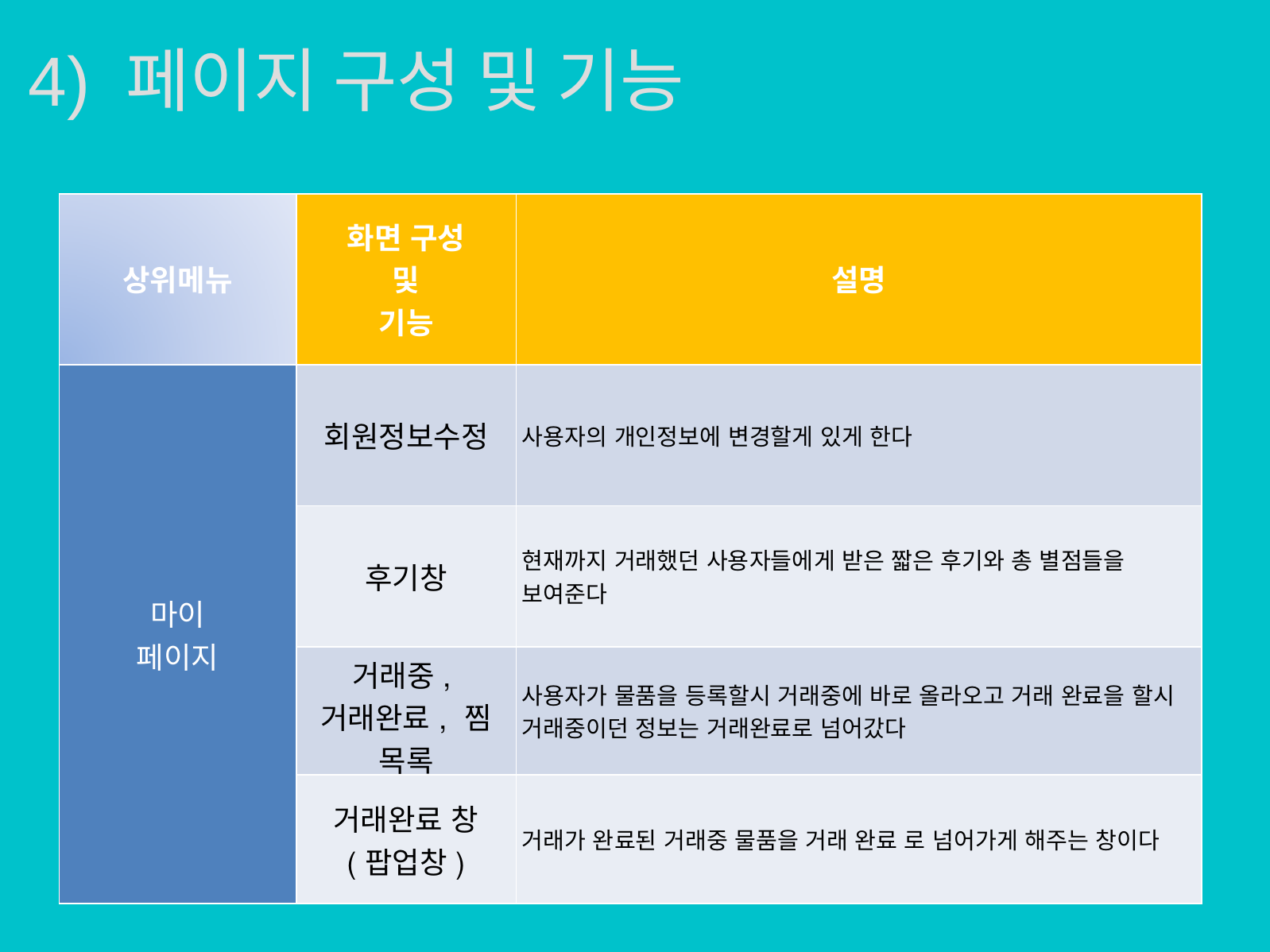

4) 페이지 구성 및 기능
| 상위메뉴 | 화면 구성 및 기능 | 설명 |
| --- | --- | --- |
| 마이 페이지 | 회원정보수정 | 사용자의 개인정보에 변경할게 있게 한다 |
|  | 후기창 | 현재까지 거래했던 사용자들에게 받은 짧은 후기와 총 별점들을 보여준다 |
|  | 거래중,거래완료, 찜 목록 | 사용자가 물품을 등록할시 거래중에 바로 올라오고 거래 완료을 할시 거래중이던 정보는 거래완료로 넘어갔다 |
|  | 거래완료 창 (팝업창) | 거래가 완료된 거래중 물품을 거래 완료 로 넘어가게 해주는 창이다 |